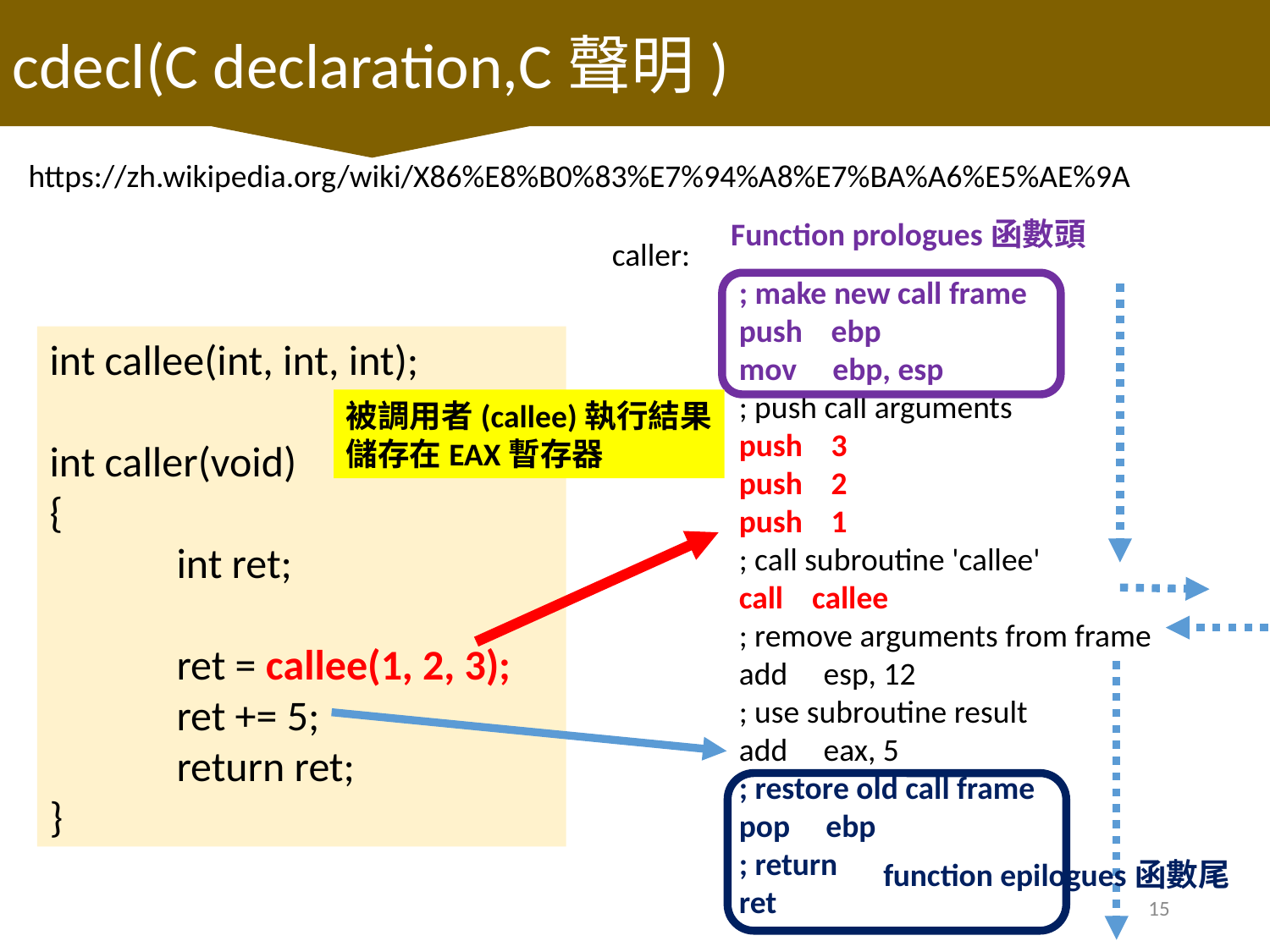

cdecl(C declaration,C聲明)
https://zh.wikipedia.org/wiki/X86%E8%B0%83%E7%94%A8%E7%BA%A6%E5%AE%9A
Function prologues函數頭
caller:
	; make new call frame
	push    ebp
	mov     ebp, esp
	; push call arguments
	push    3
	push    2
	push    1
	; call subroutine 'callee'
	call    callee
	; remove arguments from frame
	add     esp, 12
	; use subroutine result
	add     eax, 5
	; restore old call frame
	pop     ebp
	; return
	ret

int callee(int, int, int);

int caller(void)
{
	int ret;

	ret = callee(1, 2, 3);
	ret += 5;
	return ret;
}
被調用者(callee)執行結果
儲存在EAX暫存器

function epilogues函數尾
15